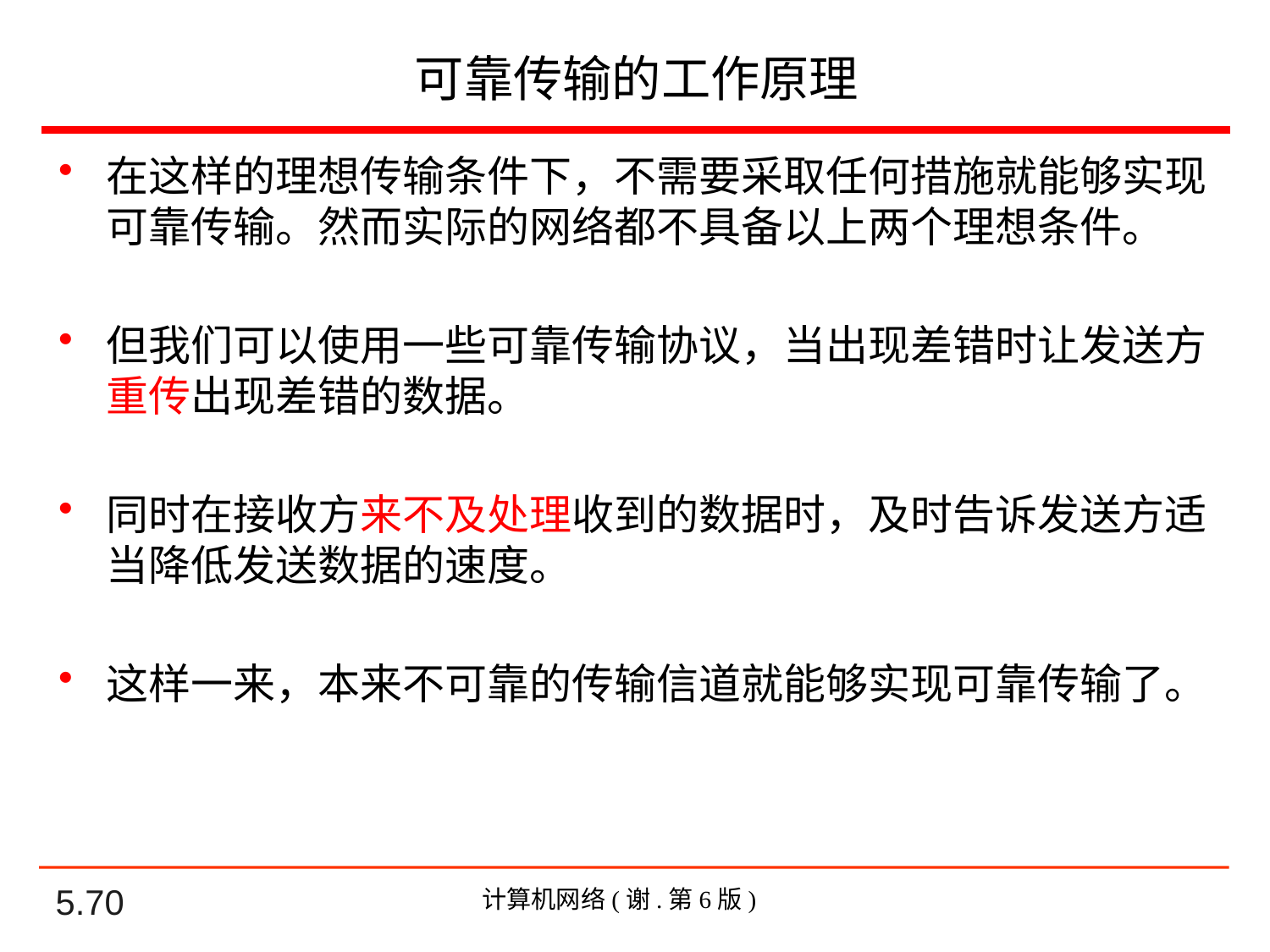

# 可靠传输的工作原理
在这样的理想传输条件下，不需要采取任何措施就能够实现可靠传输。然而实际的网络都不具备以上两个理想条件。

但我们可以使用一些可靠传输协议，当出现差错时让发送方重传出现差错的数据。

同时在接收方来不及处理收到的数据时，及时告诉发送方适当降低发送数据的速度。

这样一来，本来不可靠的传输信道就能够实现可靠传输了。